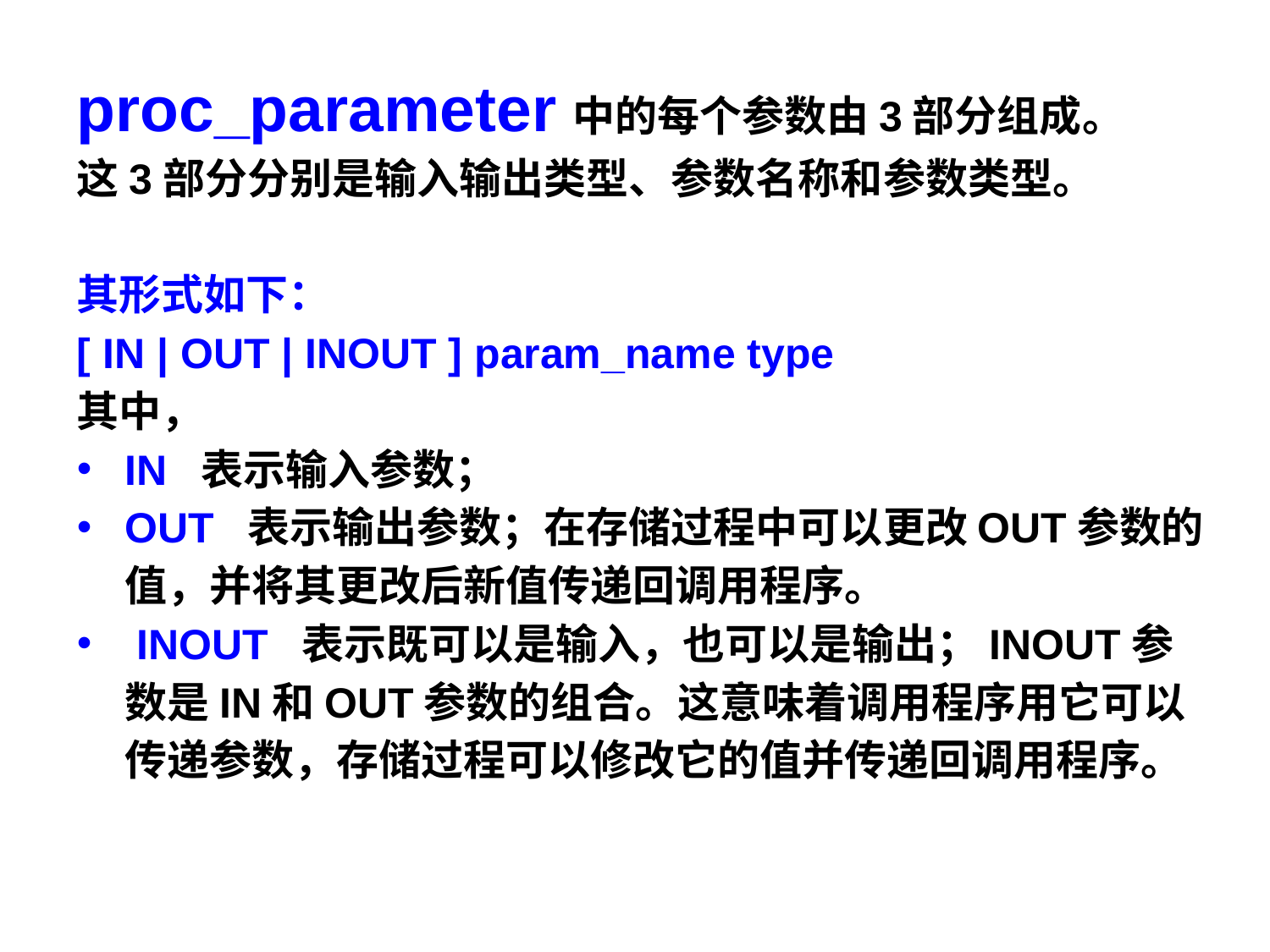

proc_parameter中的每个参数由3部分组成。
这3部分分别是输入输出类型、参数名称和参数类型。

其形式如下：
[ IN | OUT | INOUT ] param_name type
其中，
IN  表示输入参数；
OUT  表示输出参数；在存储过程中可以更改OUT参数的值，并将其更改后新值传递回调用程序。
 INOUT  表示既可以是输入，也可以是输出；INOUT参数是IN和OUT参数的组合。这意味着调用程序用它可以传递参数，存储过程可以修改它的值并传递回调用程序。